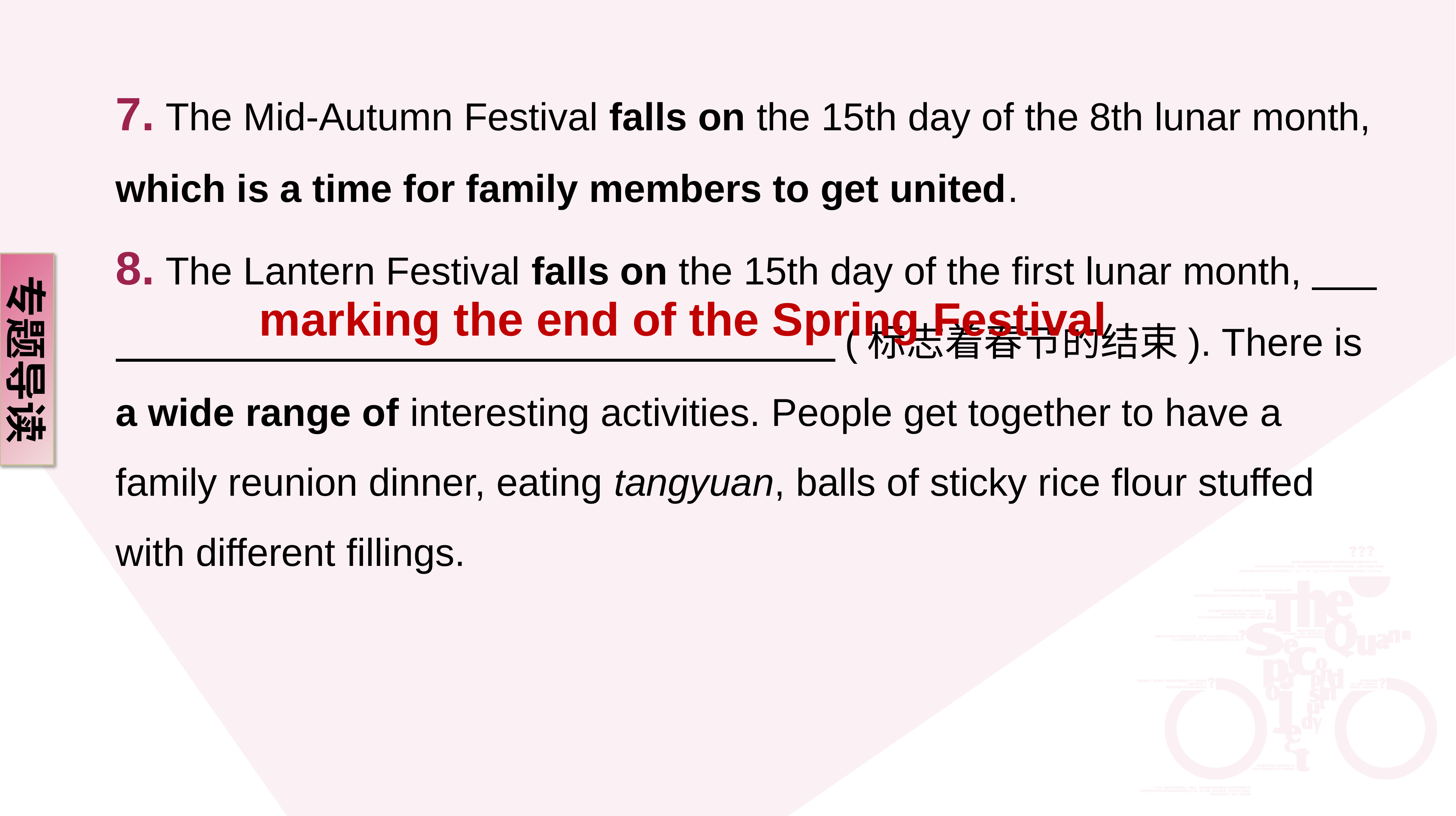

7. The Mid-Autumn Festival falls on the 15th day of the 8th lunar month, which is a time for family members to get united.
8. The Lantern Festival falls on the 15th day of the first lunar month,　                                                            　　　　　　(标志着春节的结束). There is a wide range of interesting activities. People get together to have a family reunion dinner, eating tangyuan, balls of sticky rice flour stuffed with different fillings.
专题导读
marking the end of the Spring Festival